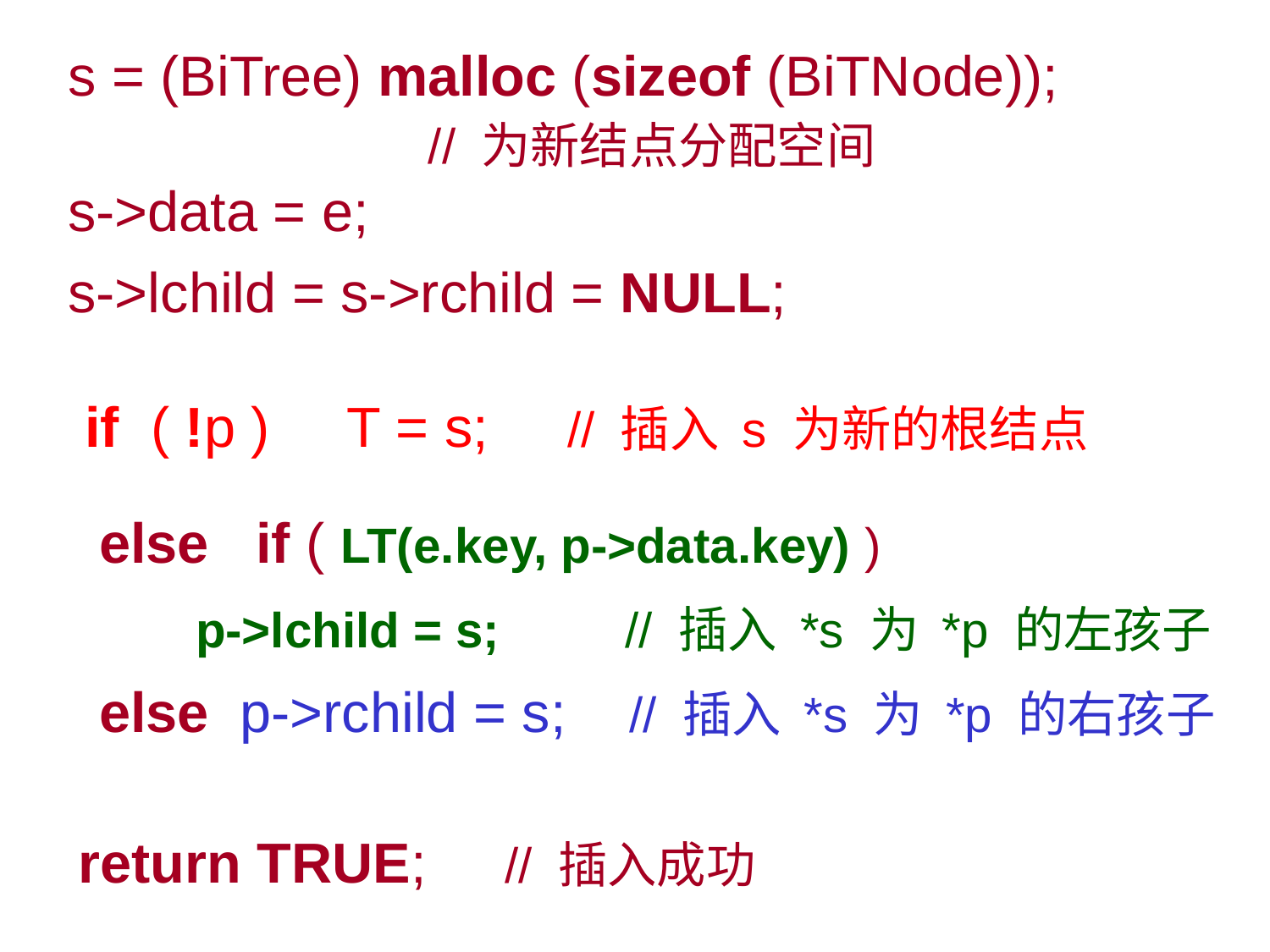

s = (BiTree) malloc (sizeof (BiTNode));
                       // 为新结点分配空间
s->data = e;
s->lchild = s->rchild = NULL;
if  ( !p )     T = s;     // 插入 s 为新的根结点
else   if ( LT(e.key, p->data.key) )
       p->lchild = s;        // 插入 *s 为 *p 的左孩子
else  p->rchild = s;    // 插入 *s 为 *p 的右孩子
return TRUE;     // 插入成功